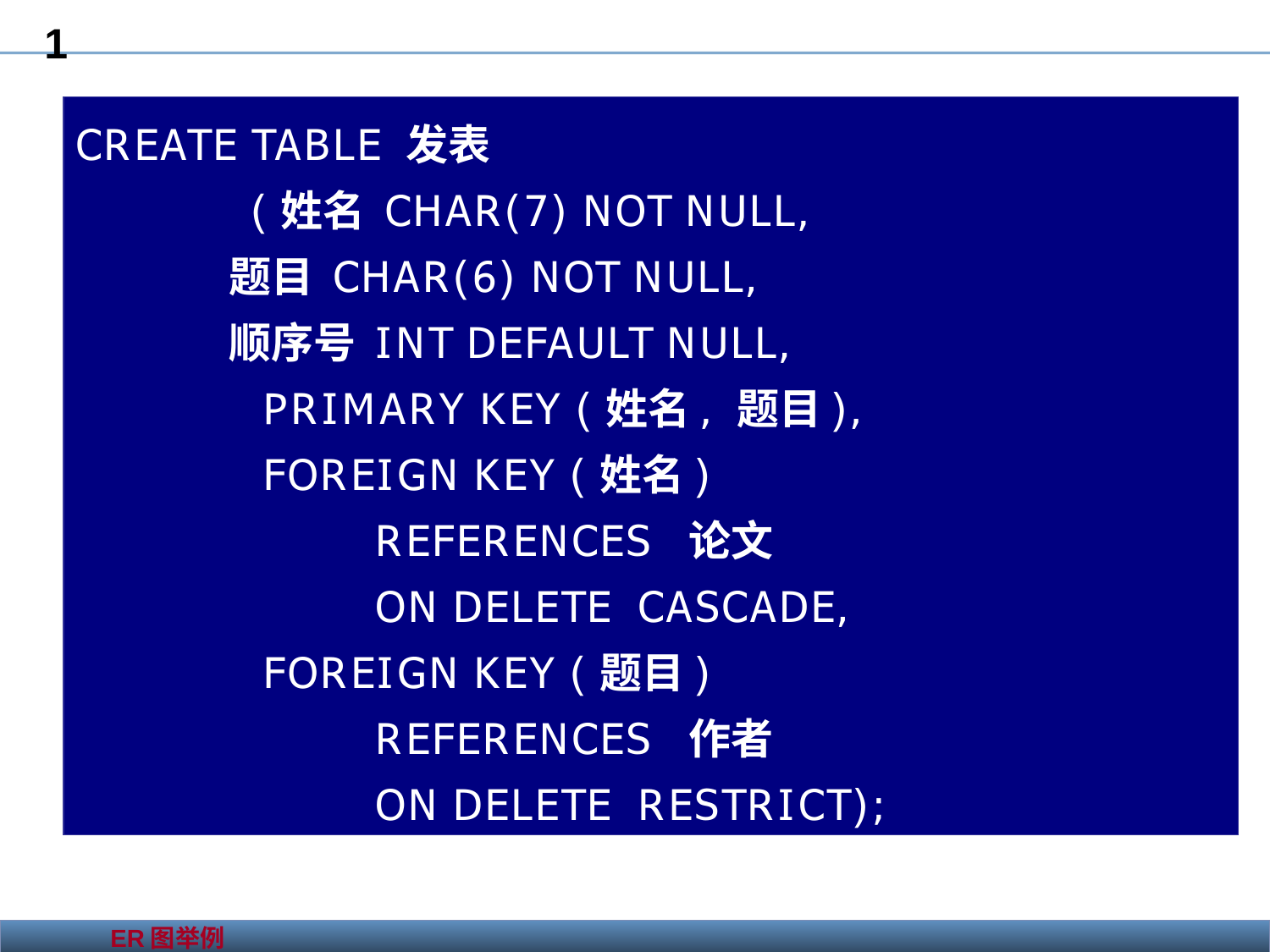

1
CREATE TABLE 发表
              (姓名 CHAR(7) NOT NULL,
               题目 CHAR(6) NOT NULL,
               顺序号 INT DEFAULT NULL,
               PRIMARY KEY (姓名, 题目),
               FOREIGN KEY (姓名)
                        REFERENCES  论文
                        ON DELETE  CASCADE,
               FOREIGN KEY (题目)
                        REFERENCES  作者
                        ON DELETE  RESTRICT);
              ER图举例